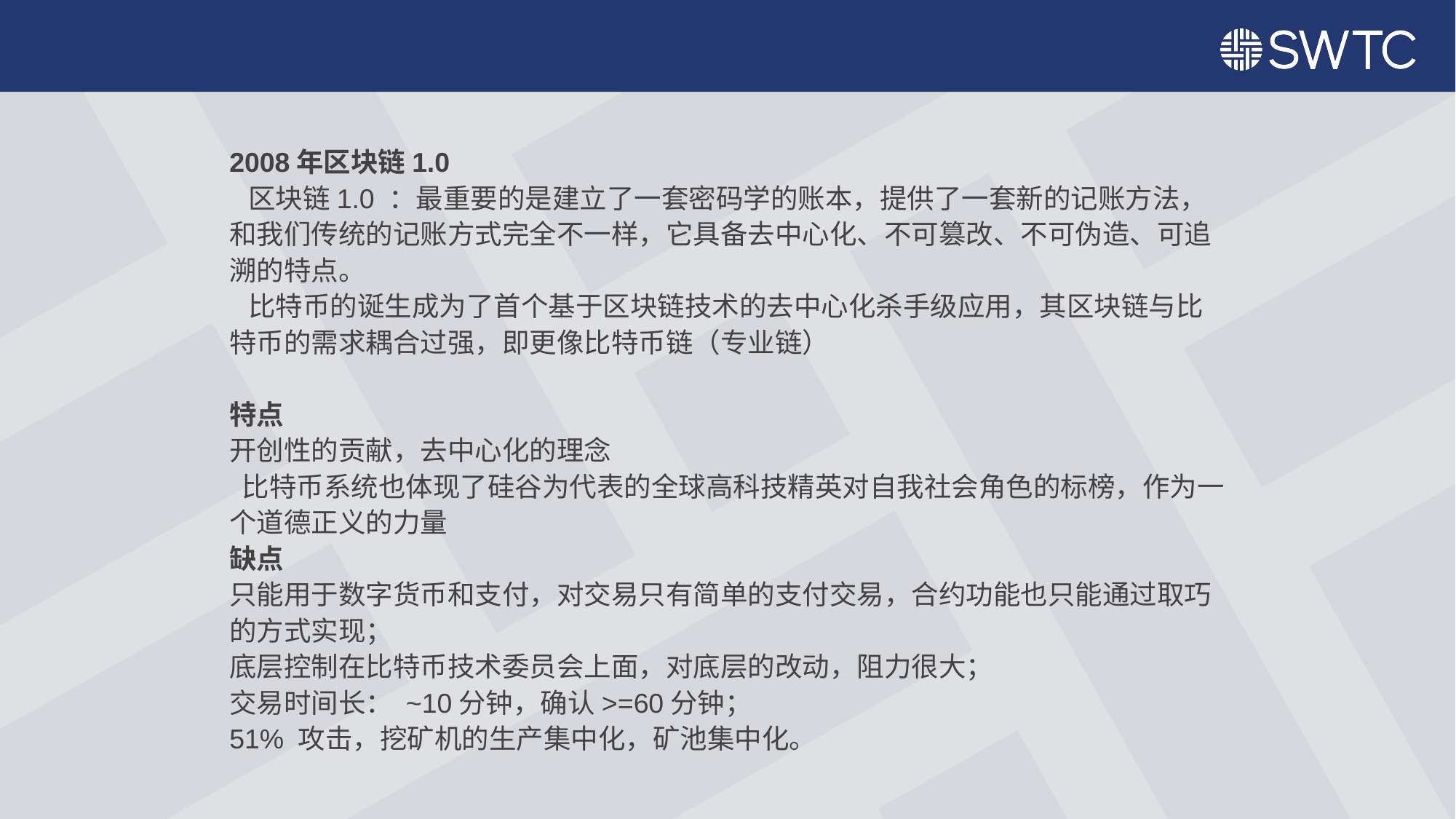

2008年区块链1.0
  区块链1.0 ：最重要的是建立了一套密码学的账本，提供了一套新的记账方法，和我们传统的记账方式完全不一样，它具备去中心化、不可篡改、不可伪造、可追溯的特点。
  比特币的诞生成为了首个基于区块链技术的去中心化杀手级应用，其区块链与比特币的需求耦合过强，即更像比特币链（专业链）

特点
开创性的贡献，去中心化的理念
 比特币系统也体现了硅谷为代表的全球高科技精英对自我社会角色的标榜，作为一个道德正义的力量
缺点
只能用于数字货币和支付，对交易只有简单的支付交易，合约功能也只能通过取巧的方式实现；
底层控制在比特币技术委员会上面，对底层的改动，阻力很大；
交易时间长： ~10分钟，确认>=60分钟；
51% 攻击，挖矿机的生产集中化，矿池集中化。